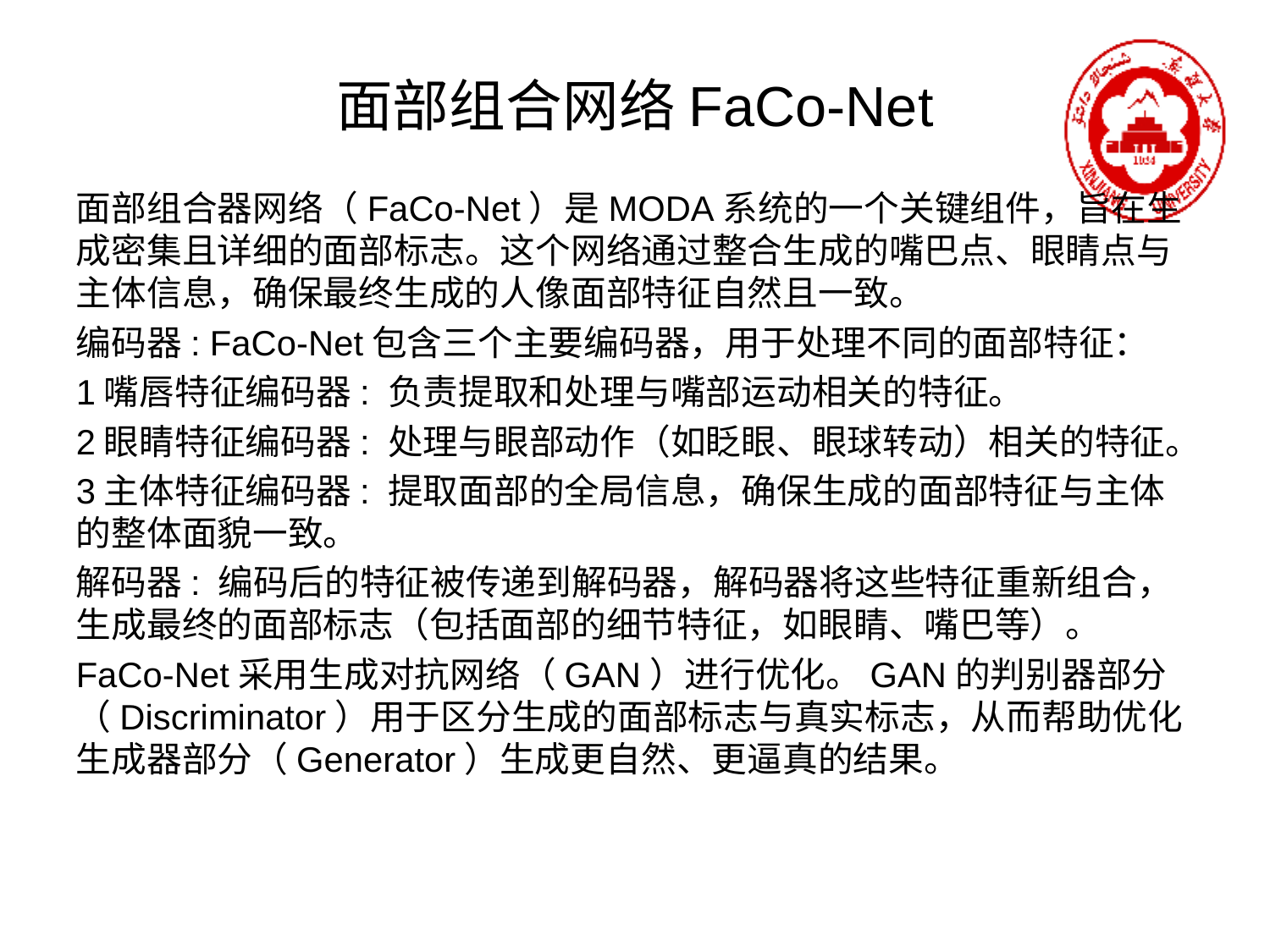

# 面部组合网络FaCo-Net
面部组合器网络（FaCo-Net）是MODA系统的一个关键组件，旨在生成密集且详细的面部标志。这个网络通过整合生成的嘴巴点、眼睛点与主体信息，确保最终生成的人像面部特征自然且一致。
编码器: FaCo-Net包含三个主要编码器，用于处理不同的面部特征：
1嘴唇特征编码器: 负责提取和处理与嘴部运动相关的特征。
2眼睛特征编码器: 处理与眼部动作（如眨眼、眼球转动）相关的特征。
3主体特征编码器: 提取面部的全局信息，确保生成的面部特征与主体的整体面貌一致。
解码器: 编码后的特征被传递到解码器，解码器将这些特征重新组合，生成最终的面部标志（包括面部的细节特征，如眼睛、嘴巴等）。
FaCo-Net采用生成对抗网络（GAN）进行优化。GAN的判别器部分（Discriminator）用于区分生成的面部标志与真实标志，从而帮助优化生成器部分（Generator）生成更自然、更逼真的结果。